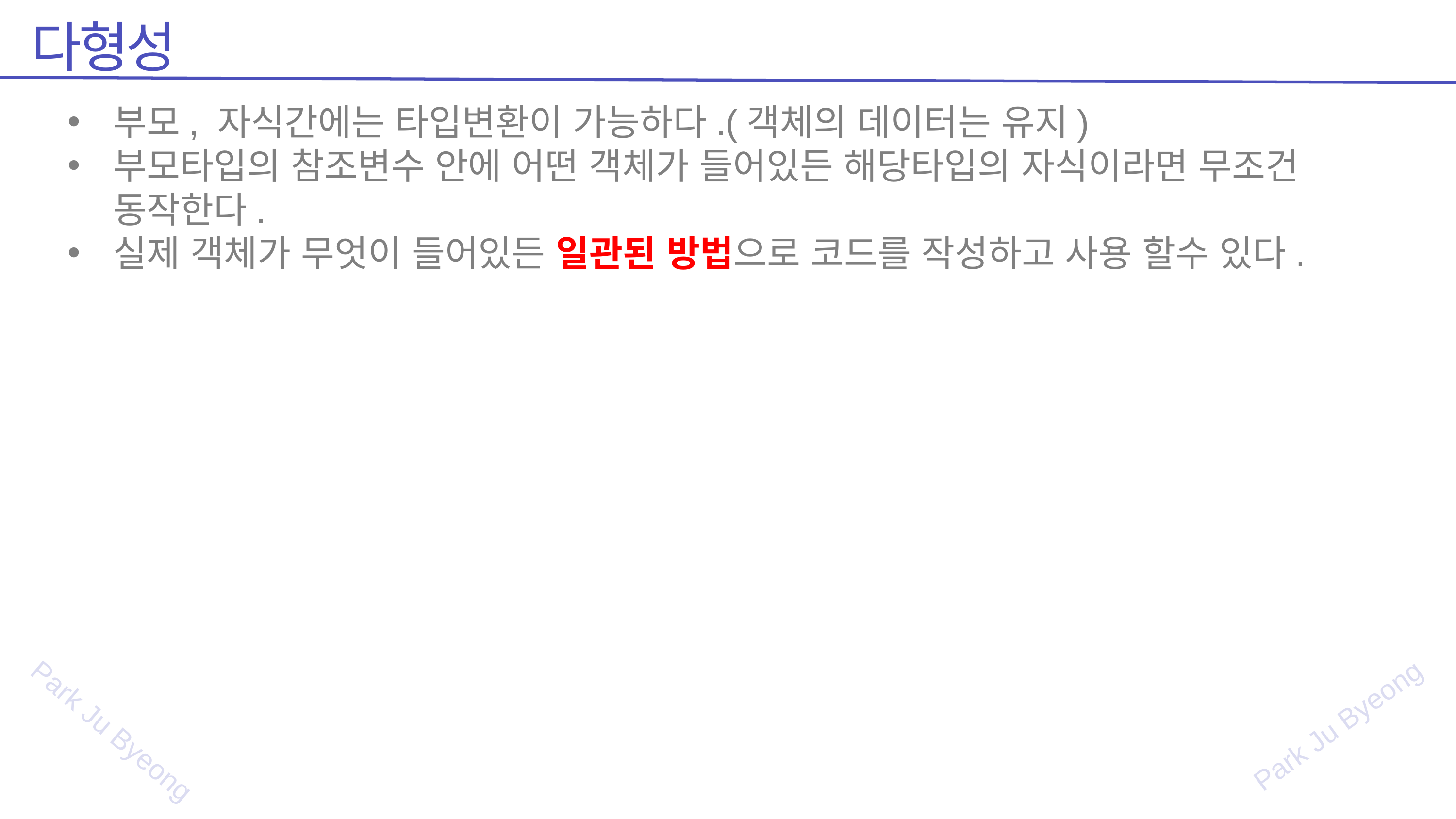

다형성
부모, 자식간에는 타입변환이 가능하다.(객체의 데이터는 유지)
부모타입의 참조변수 안에 어떤 객체가 들어있든 해당타입의 자식이라면 무조건 동작한다.
실제 객체가 무엇이 들어있든 일관된 방법으로 코드를 작성하고 사용 할수 있다.